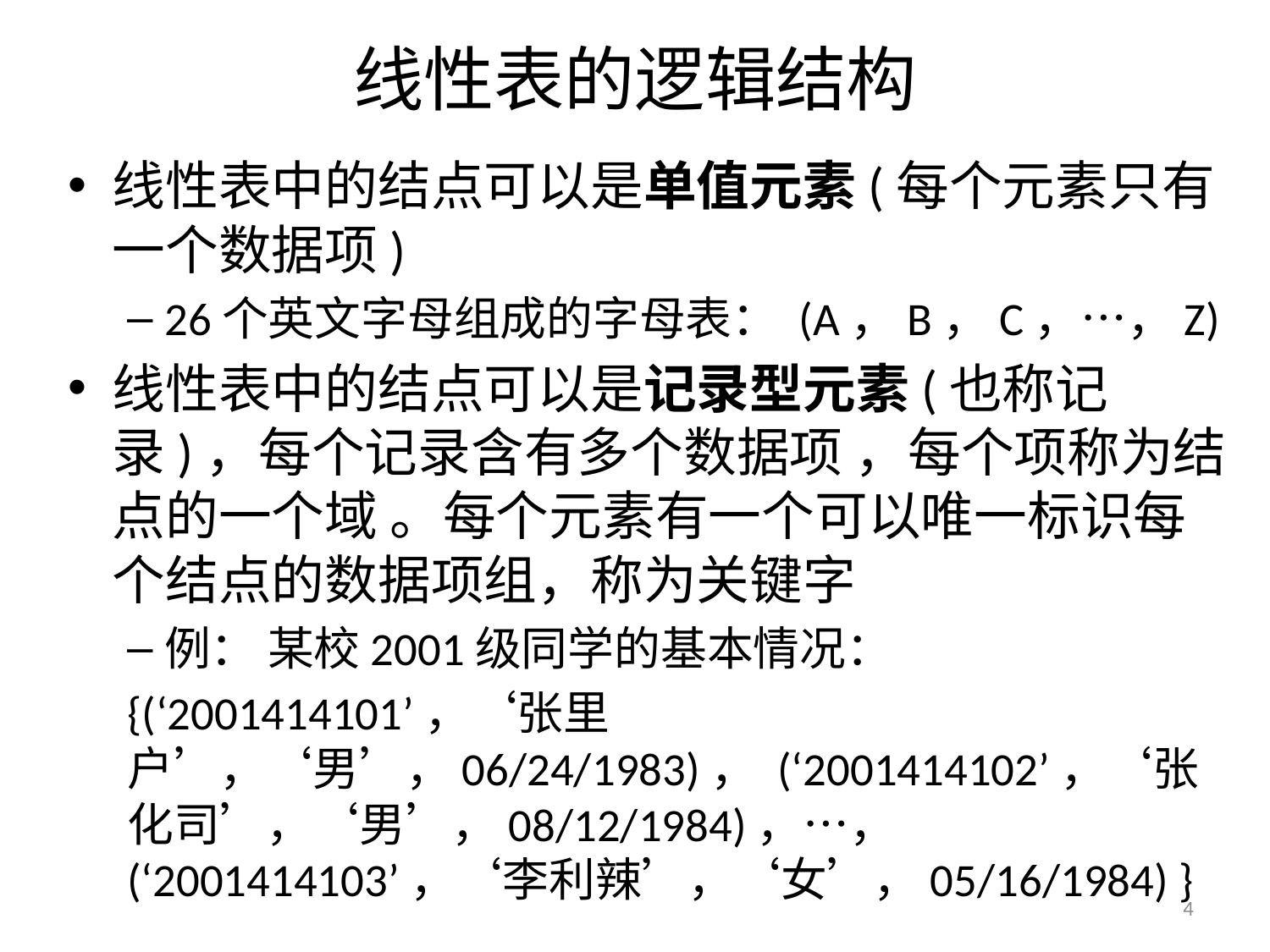

# 线性表的逻辑结构
线性表中的结点可以是单值元素(每个元素只有一个数据项)
26个英文字母组成的字母表： (A，B，C，…，Z)
线性表中的结点可以是记录型元素(也称记录)，每个记录含有多个数据项 ，每个项称为结点的一个域 。每个元素有一个可以唯一标识每个结点的数据项组，称为关键字
例： 某校2001级同学的基本情况：
{(‘2001414101’，‘张里户’，‘男’，06/24/1983)， (‘2001414102’，‘张化司’，‘男’，08/12/1984)，…， (‘2001414103’，‘李利辣’，‘女’，05/16/1984) }

4